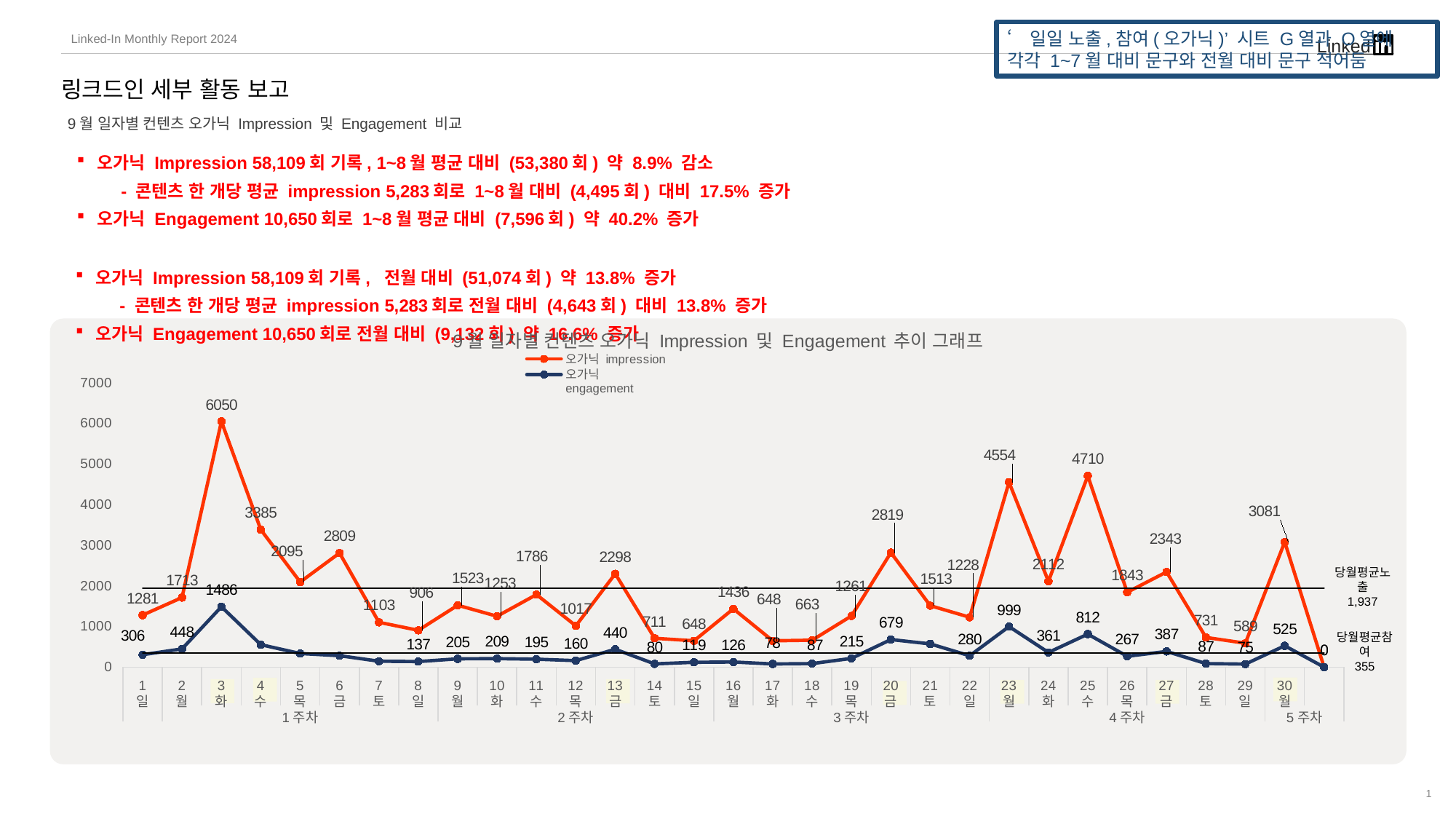

‘일일 노출,참여(오가닉)’ 시트 G열과 O열에 각각 1~7월 대비 문구와 전월 대비 문구 적어둠
링크드인 세부 활동 보고
9월 일자별 컨텐츠 오가닉 Impression 및 Engagement 비교
오가닉 Impression 58,109회 기록, 1~8월 평균 대비 (53,380회) 약 8.9% 감소
         - 콘텐츠 한 개당 평균 impression 5,283회로 1~8월 대비 (4,495회) 대비 17.5% 증가
오가닉 Engagement 10,650회로 1~8월 평균 대비 (7,596회) 약 40.2% 증가
오가닉 Impression 58,109회 기록,  전월 대비 (51,074회) 약 13.8% 증가
         - 콘텐츠 한 개당 평균 impression 5,283회로 전월 대비 (4,643회) 대비 13.8% 증가
오가닉 Engagement 10,650회로 전월 대비 (9,132회) 약 16.6% 증가

### Chart:

| Category | 오가닉 impression |  | 오가닉 engagement |  |
|---|---|---|---|---|
| 1
일 | 1281.0 | 1936.9666666666667 | 306.0 | 355.0 |
| 2
월 | 1713.0 | 1936.9666666666667 | 448.0 | 355.0 |
| 3
화 | 6050.0 | 1936.9666666666667 | 1486.0 | 355.0 |
| 4
수 | 3385.0 | 1936.9666666666667 | 553.0 | 355.0 |
| 5
목 | 2095.0 | 1936.9666666666667 | 335.0 | 355.0 |
| 6
금 | 2809.0 | 1936.9666666666667 | 282.0 | 355.0 |
| 7
토 | 1103.0 | 1936.9666666666667 | 145.0 | 355.0 |
| 8
일 | 906.0 | 1936.9666666666667 | 137.0 | 355.0 |
| 9
월 | 1523.0 | 1936.9666666666667 | 205.0 | 355.0 |
| 10
화 | 1253.0 | 1936.9666666666667 | 209.0 | 355.0 |
| 11
수 | 1786.0 | 1936.9666666666667 | 195.0 | 355.0 |
| 12
목 | 1017.0 | 1936.9666666666667 | 160.0 | 355.0 |
| 13
금 | 2298.0 | 1936.9666666666667 | 440.0 | 355.0 |
| 14
토 | 711.0 | 1936.9666666666667 | 80.0 | 355.0 |
| 15
일 | 648.0 | 1936.9666666666667 | 119.0 | 355.0 |
| 16
월 | 1436.0 | 1936.9666666666667 | 126.0 | 355.0 |
| 17
화 | 648.0 | 1936.9666666666667 | 78.0 | 355.0 |
| 18
수 | 663.0 | 1936.9666666666667 | 87.0 | 355.0 |
| 19
목 | 1261.0 | 1936.9666666666667 | 215.0 | 355.0 |
| 20
금 | 2819.0 | 1936.9666666666667 | 679.0 | 355.0 |
| 21
토 | 1513.0 | 1936.9666666666667 | 572.0 | 355.0 |
| 22
일 | 1228.0 | 1936.9666666666667 | 280.0 | 355.0 |
| 23
월 | 4554.0 | 1936.9666666666667 | 999.0 | 355.0 |
| 24
화 | 2112.0 | 1936.9666666666667 | 361.0 | 355.0 |
| 25
수 | 4710.0 | 1936.9666666666667 | 812.0 | 355.0 |
| 26
목 | 1843.0 | 1936.9666666666667 | 267.0 | 355.0 |
| 27
금 | 2343.0 | 1936.9666666666667 | 387.0 | 355.0 |
| 28
토 | 731.0 | 1936.9666666666667 | 87.0 | 355.0 |
| 29
일 | 589.0 | 1936.9666666666667 | 75.0 | 355.0 |
| 30
월 | 3081.0 | 1936.9666666666667 | 525.0 | 355.0 |
|
 | None | 1936.9666666666667 | None | 355.0 |
당월평균노출
1,937
당월평균참여
355

1